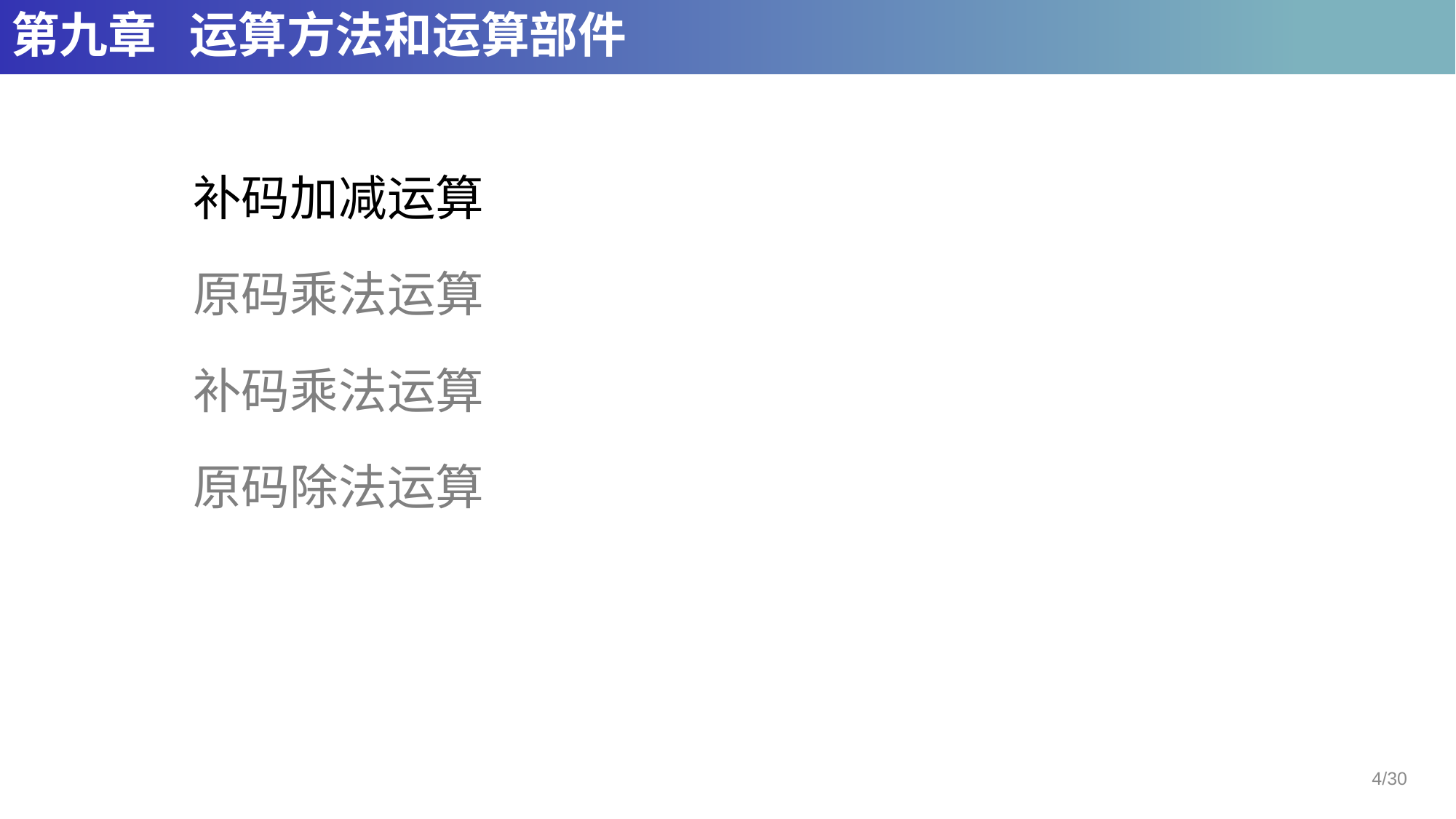

# 第九章   运算方法和运算部件
补码加减运算
原码乘法运算
补码乘法运算
原码除法运算
4/30